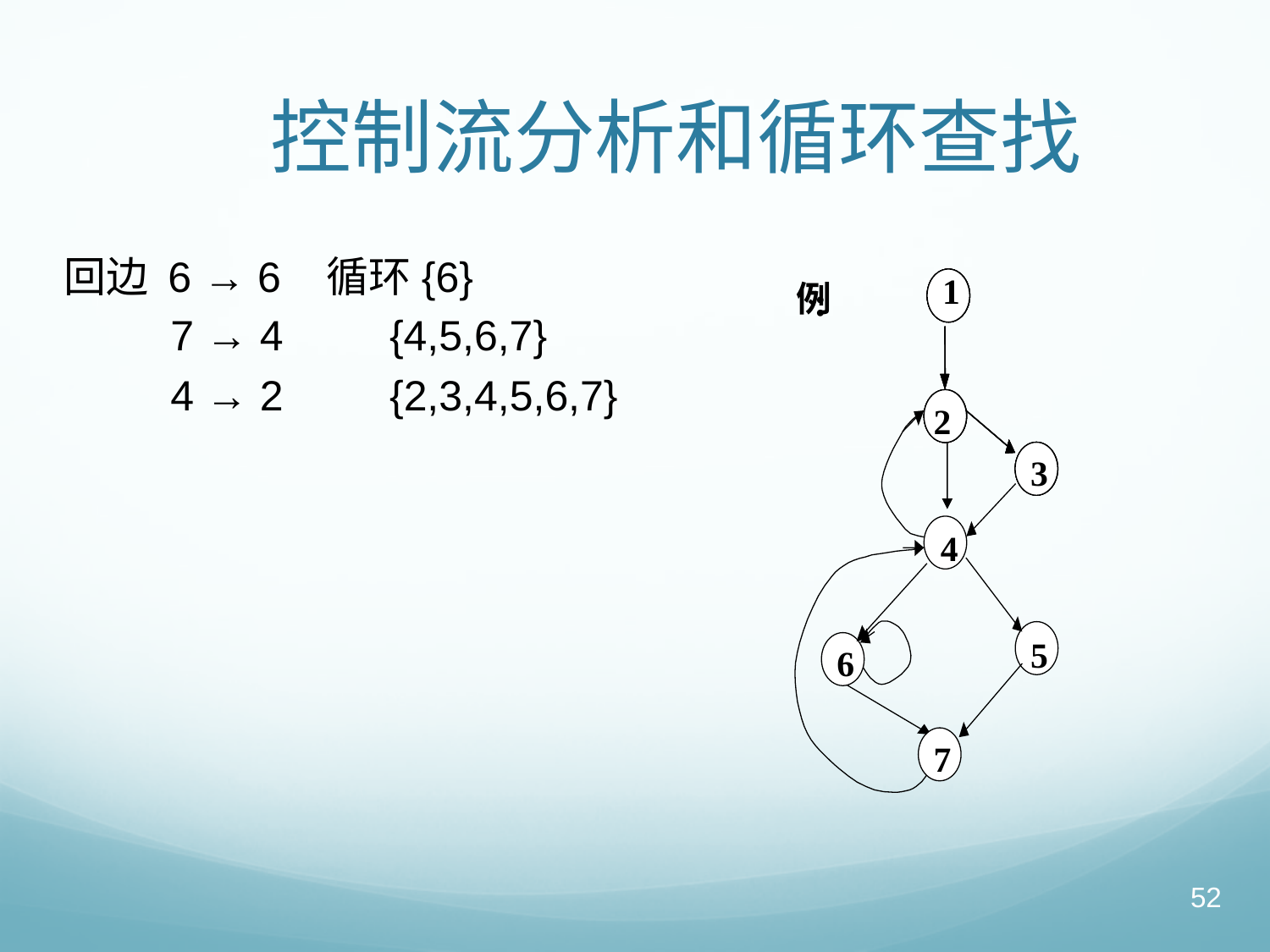

# 控制流分析和循环查找
回边 6 → 6   循环{6}
         7 → 4         {4,5,6,7}
         4 → 2         {2,3,4,5,6,7}

 1
:
例
 1
 1
 1
 1

 2
 2
 2
 2

 3
 3
3

 4

 5
 6
 6

 7
 7
52